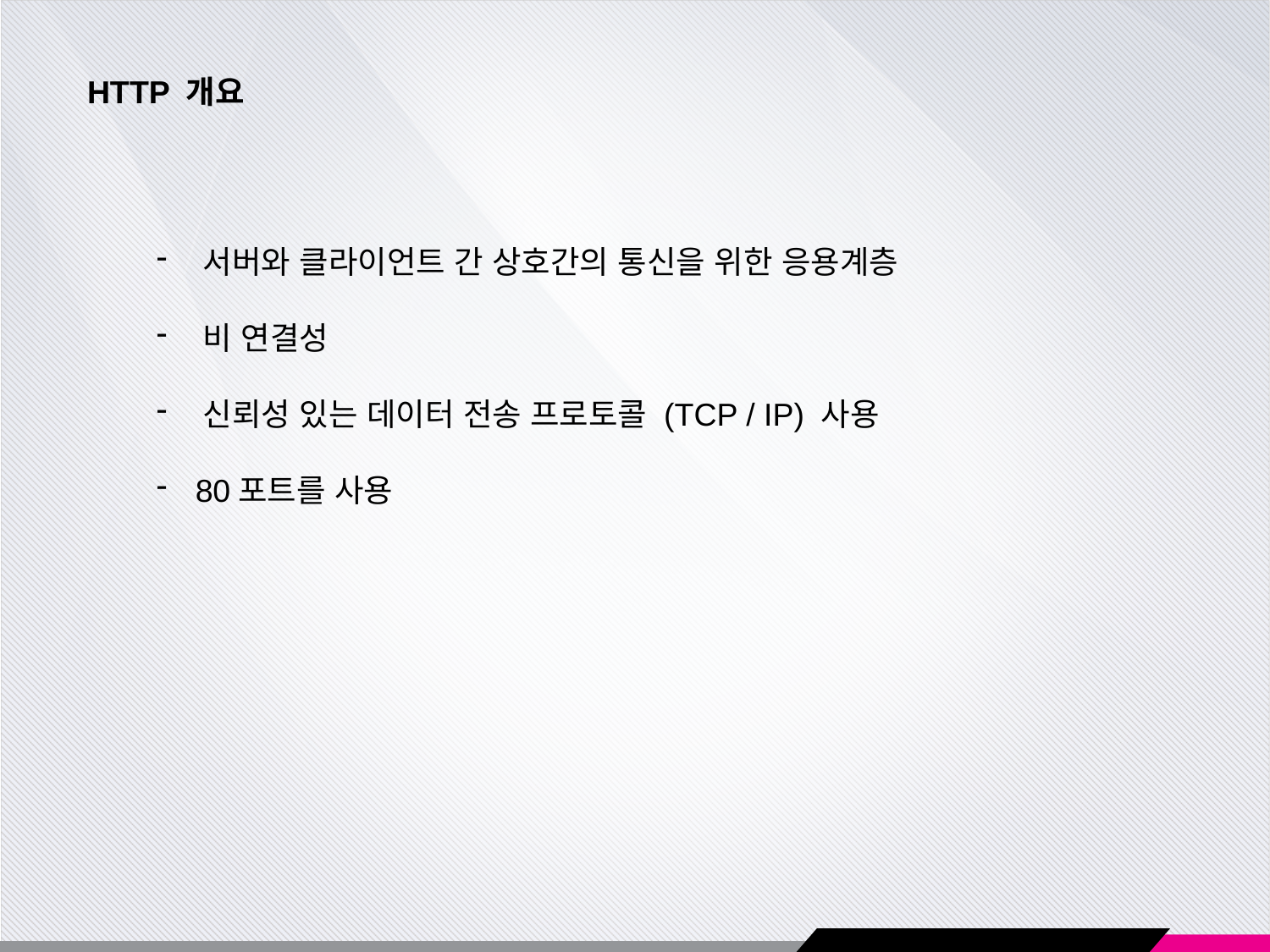

HTTP 개요
 서버와 클라이언트 간 상호간의 통신을 위한 응용계층

 비 연결성

 신뢰성 있는 데이터 전송 프로토콜 (TCP / IP) 사용

 80포트를 사용